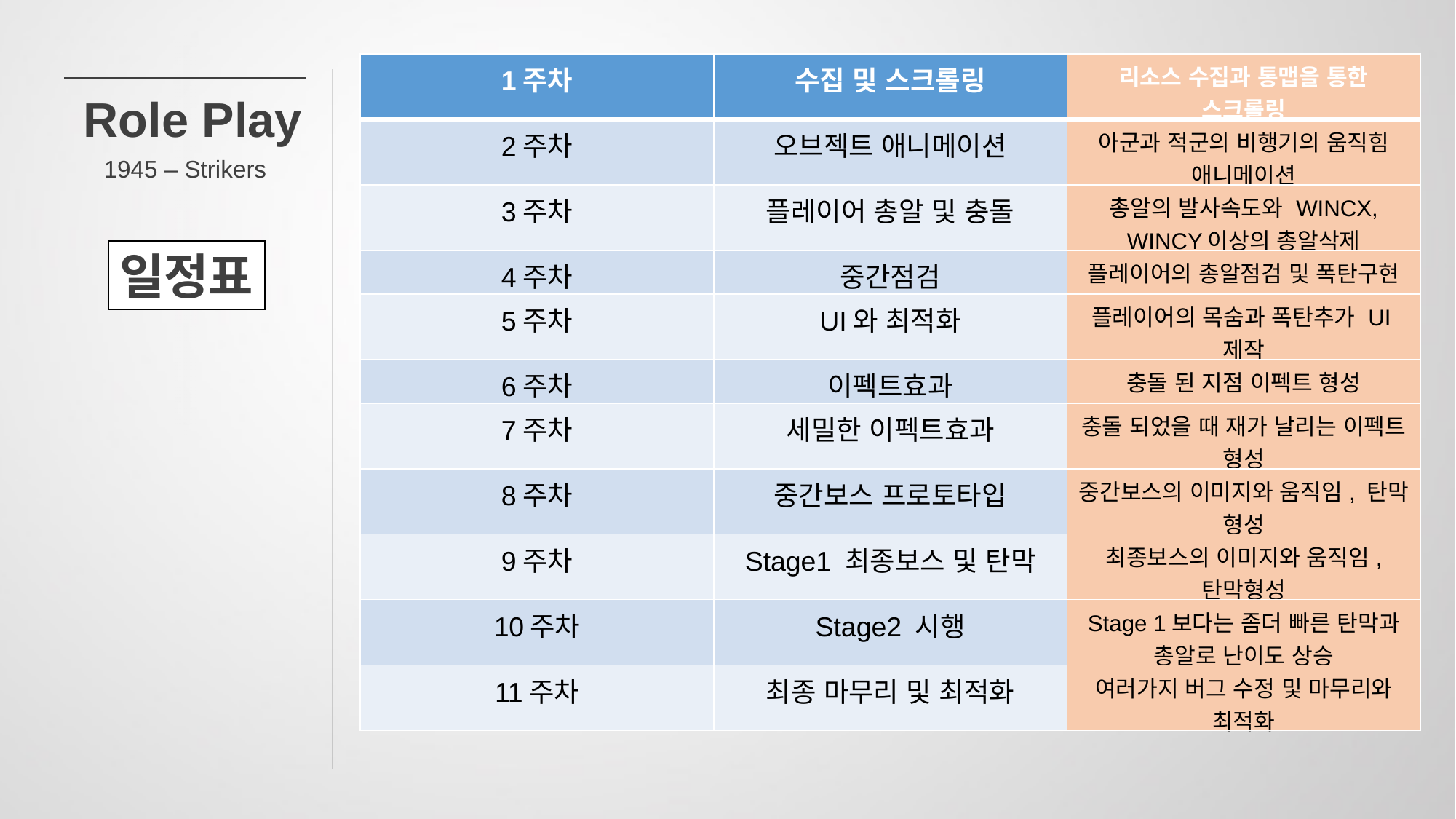

| 1주차 | 수집 및 스크롤링 | 리소스 수집과 통맵을 통한 스크롤링 |
| --- | --- | --- |
| 2주차 | 오브젝트 애니메이션 | 아군과 적군의 비행기의 움직힘 애니메이션 |
| 3주차 | 플레이어 총알 및 충돌 | 총알의 발사속도와 WINCX, WINCY이상의 총알삭제 |
| 4주차 | 중간점검 | 플레이어의 총알점검 및 폭탄구현 |
| 5주차 | UI와 최적화 | 플레이어의 목숨과 폭탄추가 UI제작 |
| 6주차 | 이펙트효과 | 충돌 된 지점 이펙트 형성 |
| 7주차 | 세밀한 이펙트효과 | 충돌 되었을 때 재가 날리는 이펙트 형성 |
| 8주차 | 중간보스 프로토타입 | 중간보스의 이미지와 움직임, 탄막 형성 |
| 9주차 | Stage1 최종보스 및 탄막 | 최종보스의 이미지와 움직임, 탄막형성 |
| 10주차 | Stage2 시행 | Stage 1보다는 좀더 빠른 탄막과 총알로 난이도 상승 |
| 11주차 | 최종 마무리 및 최적화 | 여러가지 버그 수정 및 마무리와 최적화 |
Role Play
1945 – Strikers
일정표